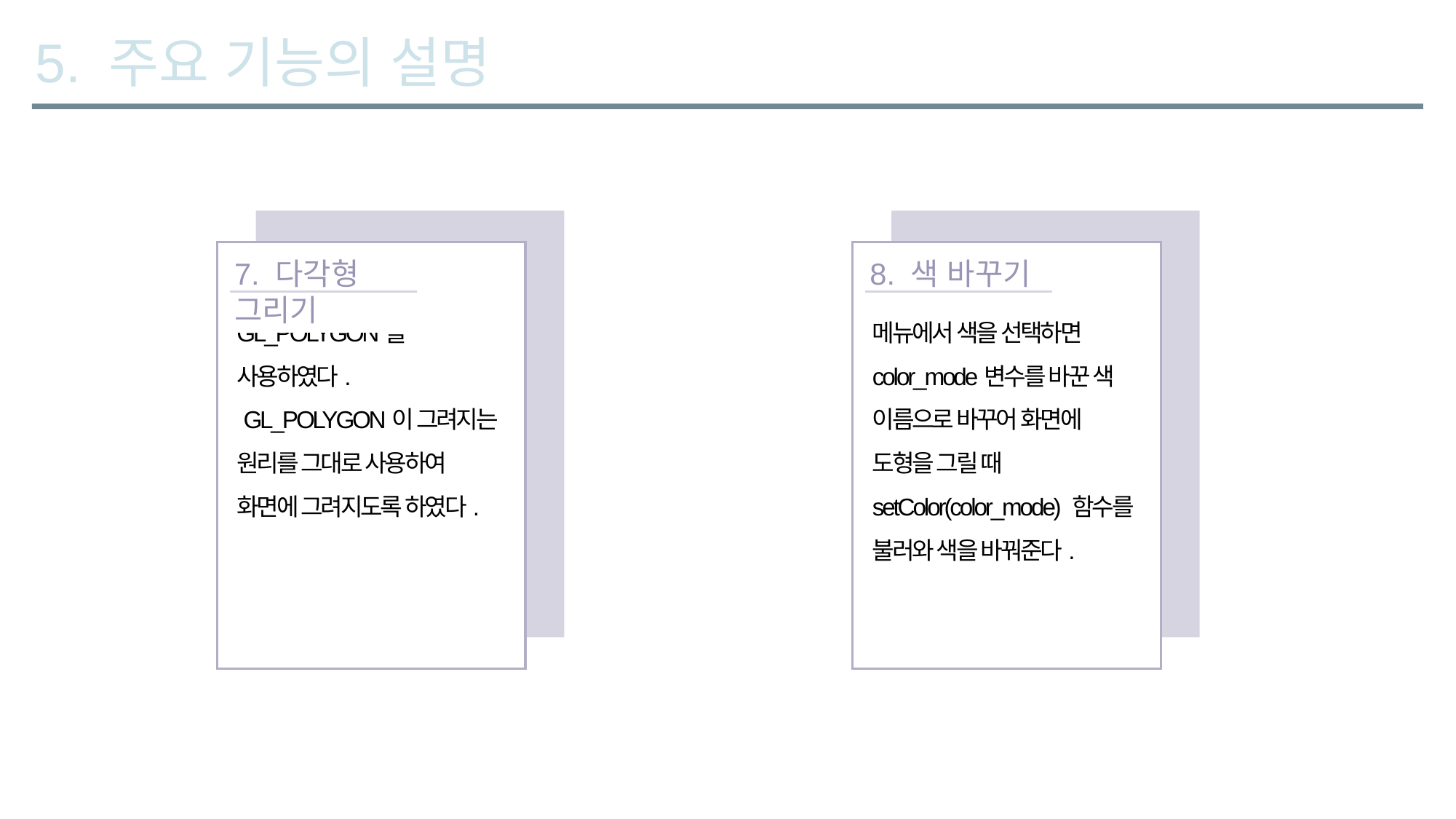

5. 주요 기능의 설명

7. 다각형 그리기
GL_POLYGON을 사용하였다.
 GL_POLYGON이 그려지는 원리를 그대로 사용하여 화면에 그려지도록 하였다.

8. 색 바꾸기
메뉴에서 색을 선택하면 color_mode변수를 바꾼 색 이름으로 바꾸어 화면에 도형을 그릴 때 setColor(color_mode) 함수를 불러와 색을 바꿔준다.